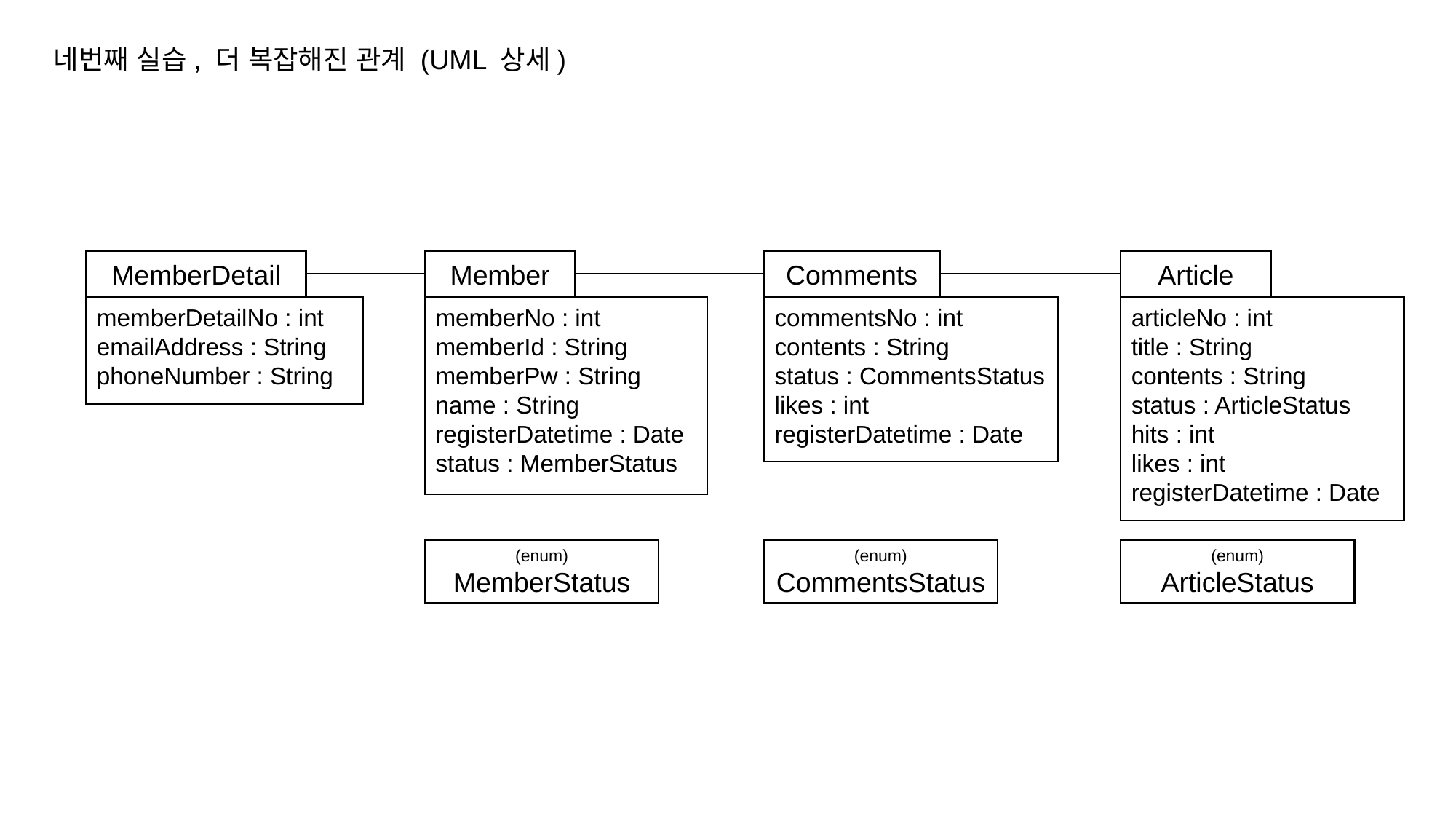

네번째 실습, 더 복잡해진 관계 (UML 상세)
MemberDetail
Member
Comments
Article
memberDetailNo : int
emailAddress : String
phoneNumber : String
memberNo : int
memberId : String
memberPw : String
name : String
registerDatetime : Date
status : MemberStatus
commentsNo : int
contents : String
status : CommentsStatus
likes : int
registerDatetime : Date
articleNo : int
title : String
contents : String
status : ArticleStatus
hits : int
likes : int
registerDatetime : Date
(enum)
MemberStatus
(enum)
CommentsStatus
(enum)
ArticleStatus